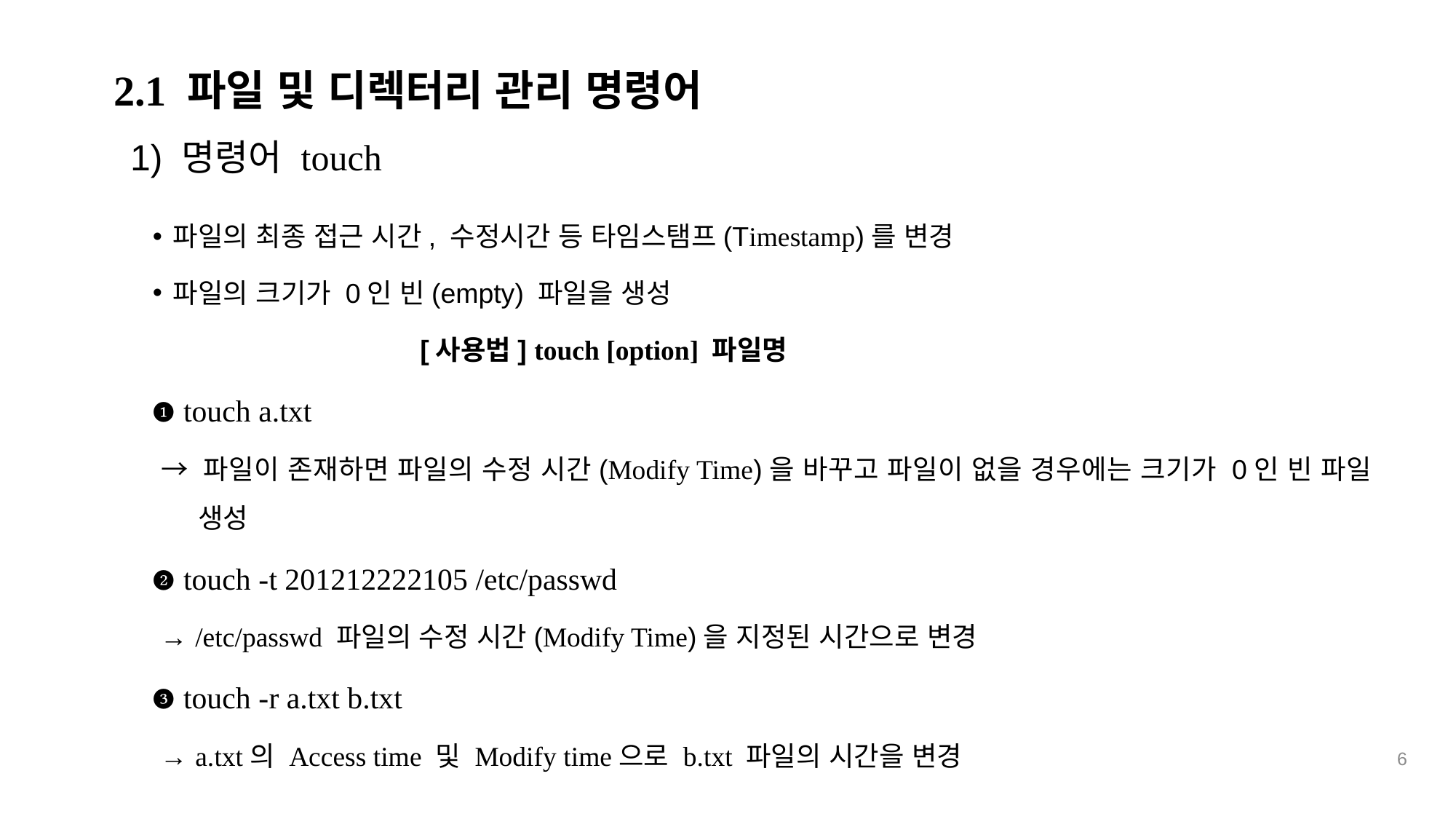

2.1 파일 및 디렉터리 관리 명령어
1) 명령어 touch
파일의 최종 접근 시간, 수정시간 등 타임스탬프(Timestamp)를 변경
파일의 크기가 0인 빈(empty) 파일을 생성
                                   [사용법] touch [option] 파일명
❶ touch a.txt
 → 파일이 존재하면 파일의 수정 시간(Modify Time)을 바꾸고 파일이 없을 경우에는 크기가 0인 빈 파일 생성
❷ touch -t 201212222105 /etc/passwd
 → /etc/passwd 파일의 수정 시간(Modify Time)을 지정된 시간으로 변경
❸ touch -r a.txt b.txt
 → a.txt의 Access time 및 Modify time으로 b.txt 파일의 시간을 변경
6